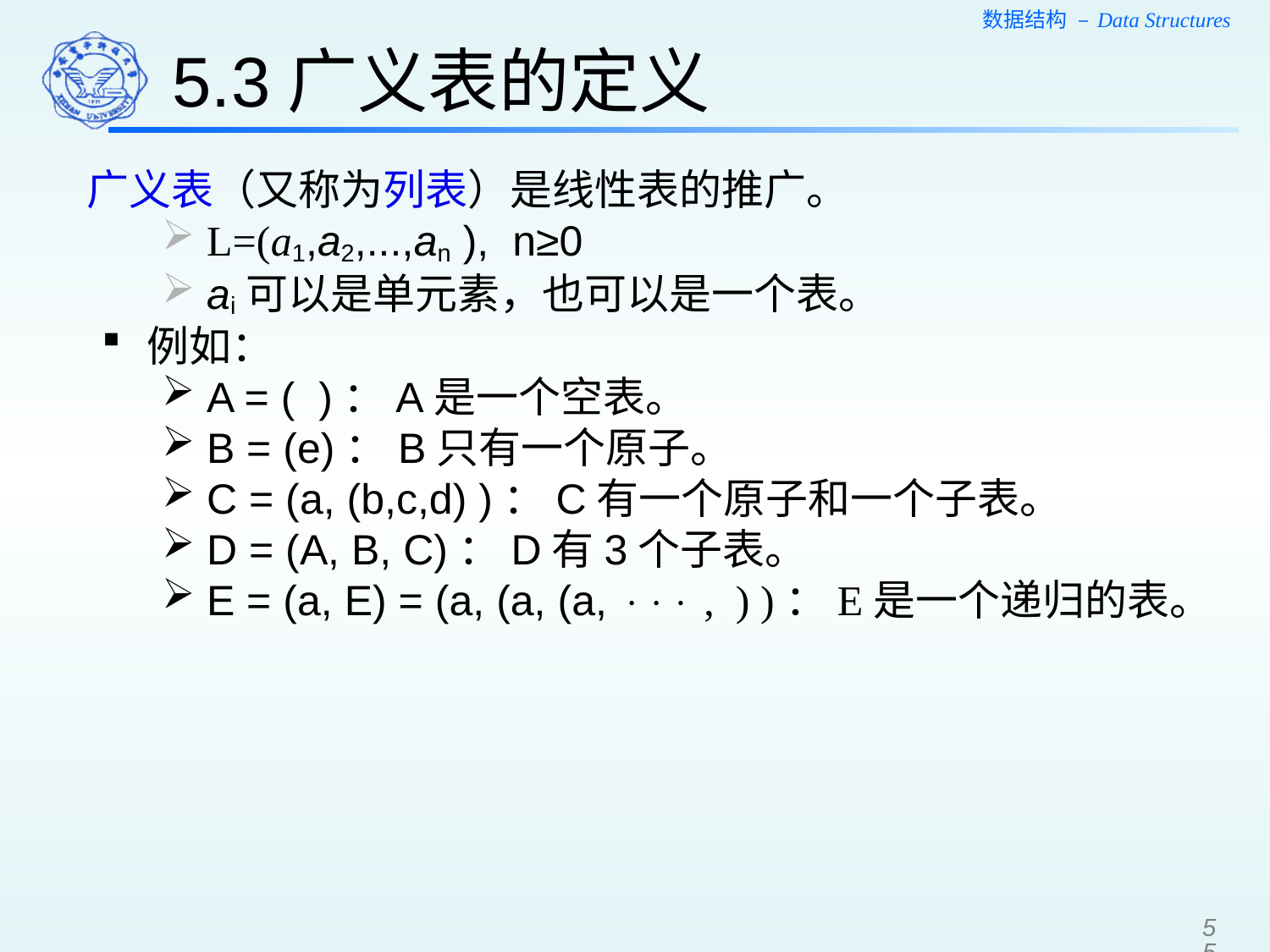

5.3广义表的定义
广义表（又称为列表）是线性表的推广。
L=(a1,a2,...,an ),  n≥0
ai可以是单元素，也可以是一个表。
例如：
A = (  )：A是一个空表。
B = (e)：B只有一个原子。
C = (a, (b,c,d) )：C有一个原子和一个子表。
D = (A, B, C)：D有3个子表。
E = (a, E) = (a, (a, (a, ⋅⋅⋅ ,  ) )：E是一个递归的表。
55